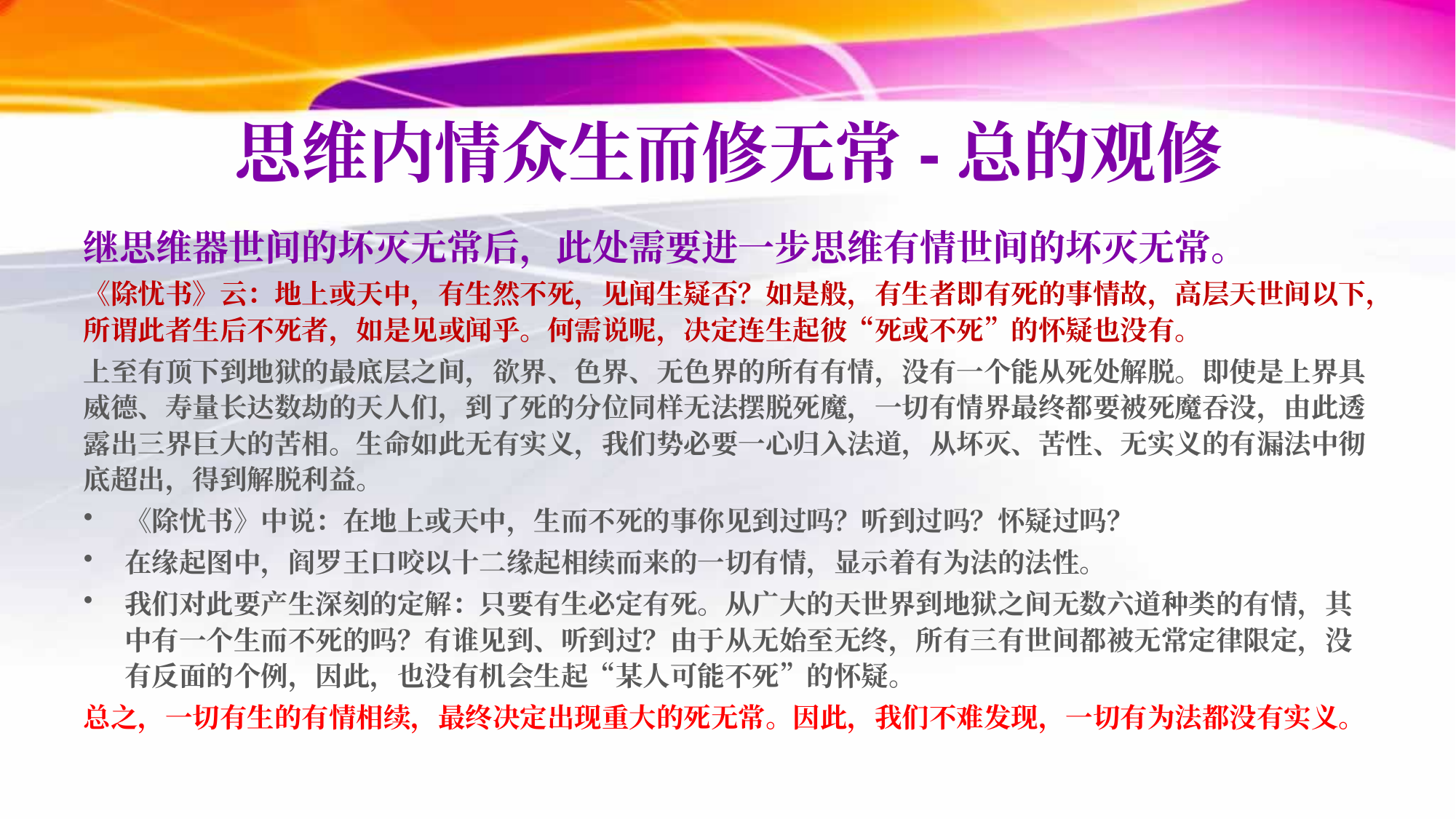

# 思维内情众生而修无常-总的观修
继思维器世间的坏灭无常后，此处需要进一步思维有情世间的坏灭无常。
《除忧书》云：地上或天中，有生然不死，见闻生疑否？如是般，有生者即有死的事情故，高层天世间以下，所谓此者生后不死者，如是见或闻乎。何需说呢，决定连生起彼“死或不死”的怀疑也没有。
上至有顶下到地狱的最底层之间，欲界、色界、无色界的所有有情，没有一个能从死处解脱。即使是上界具威德、寿量长达数劫的天人们，到了死的分位同样无法摆脱死魔，一切有情界最终都要被死魔吞没，由此透露出三界巨大的苦相。生命如此无有实义，我们势必要一心归入法道，从坏灭、苦性、无实义的有漏法中彻底超出，得到解脱利益。
《除忧书》中说：在地上或天中，生而不死的事你见到过吗？听到过吗？怀疑过吗？
在缘起图中，阎罗王口咬以十二缘起相续而来的一切有情，显示着有为法的法性。
我们对此要产生深刻的定解：只要有生必定有死。从广大的天世界到地狱之间无数六道种类的有情，其中有一个生而不死的吗？有谁见到、听到过？由于从无始至无终，所有三有世间都被无常定律限定，没有反面的个例，因此，也没有机会生起“某人可能不死”的怀疑。
总之，一切有生的有情相续，最终决定出现重大的死无常。因此，我们不难发现，一切有为法都没有实义。